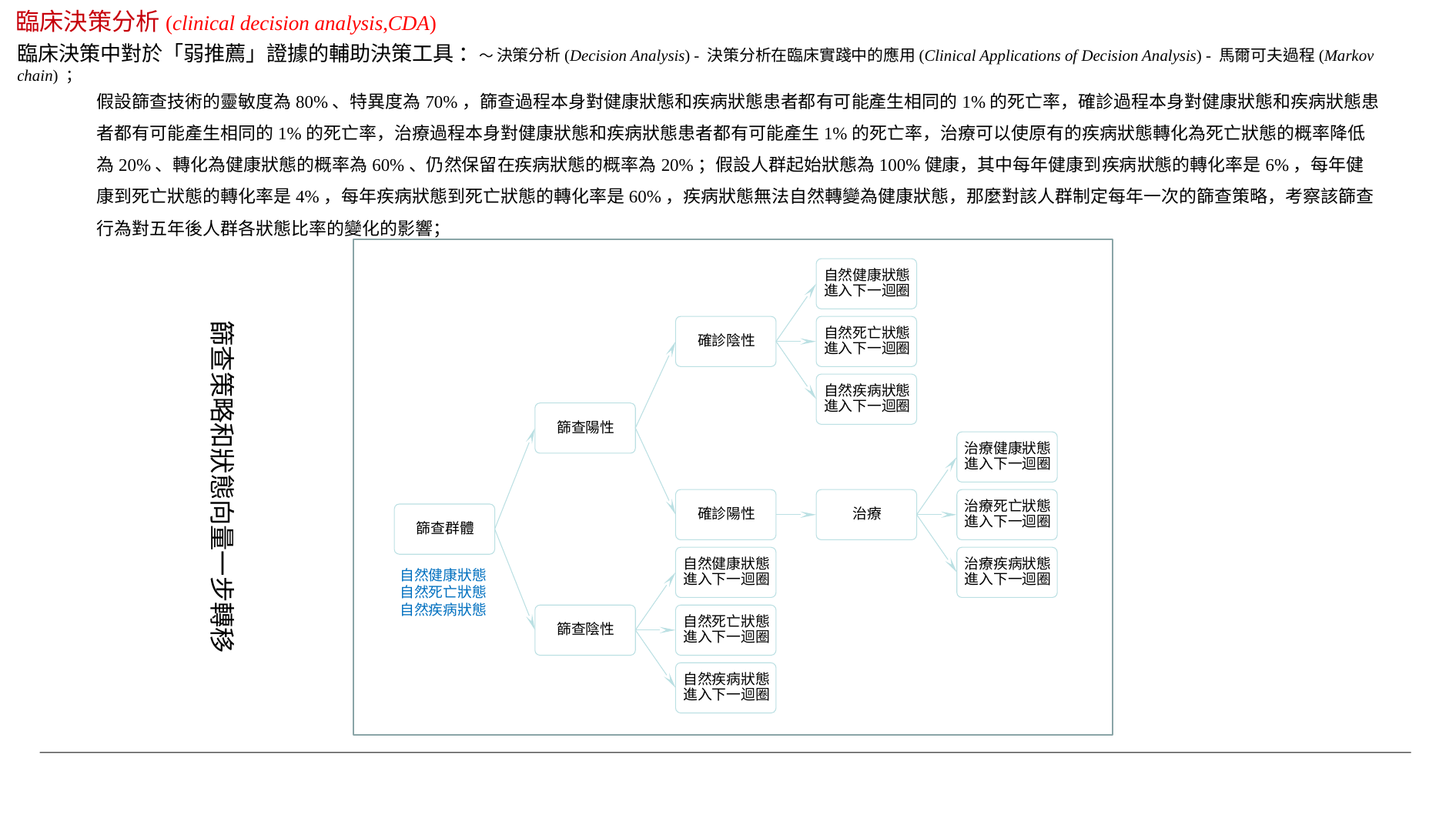

臨床決策分析(clinical decision analysis,CDA)
臨床決策中對於「弱推薦」證據的輔助決策工具 ：～ 決策分析(Decision Analysis) - 決策分析在臨床實踐中的應用(Clinical Applications of Decision Analysis) - 馬爾可夫過程(Markov chain) ；
假設篩查技術的靈敏度為80%、特異度為70%，篩查過程本身對健康狀態和疾病狀態患者都有可能產生相同的1%的死亡率，確診過程本身對健康狀態和疾病狀態患者都有可能產生相同的1%的死亡率，治療過程本身對健康狀態和疾病狀態患者都有可能產生1%的死亡率，治療可以使原有的疾病狀態轉化為死亡狀態的概率降低為20%、轉化為健康狀態的概率為60%、仍然保留在疾病狀態的概率為20%；假設人群起始狀態為100%健康，其中每年健康到疾病狀態的轉化率是6%，每年健康到死亡狀態的轉化率是4%，每年疾病狀態到死亡狀態的轉化率是60%，疾病狀態無法自然轉變為健康狀態，那麼對該人群制定每年一次的篩查策略，考察該篩查行為對五年後人群各狀態比率的變化的影響；

篩查群體

篩查陽性

確診陰性

自然健康狀態進入下一迴圈

自然死亡狀態進入下一迴圈

自然疾病狀態進入下一迴圈

確診陽性

治療

治療健康狀態進入下一迴圈

治療死亡狀態進入下一迴圈

治療疾病狀態進入下一迴圈

篩查陰性

自然健康狀態進入下一迴圈

自然死亡狀態進入下一迴圈

自然疾病狀態進入下一迴圈
自然健康狀態
自然死亡狀態
自然疾病狀態
篩查策略和狀態向量一步轉移